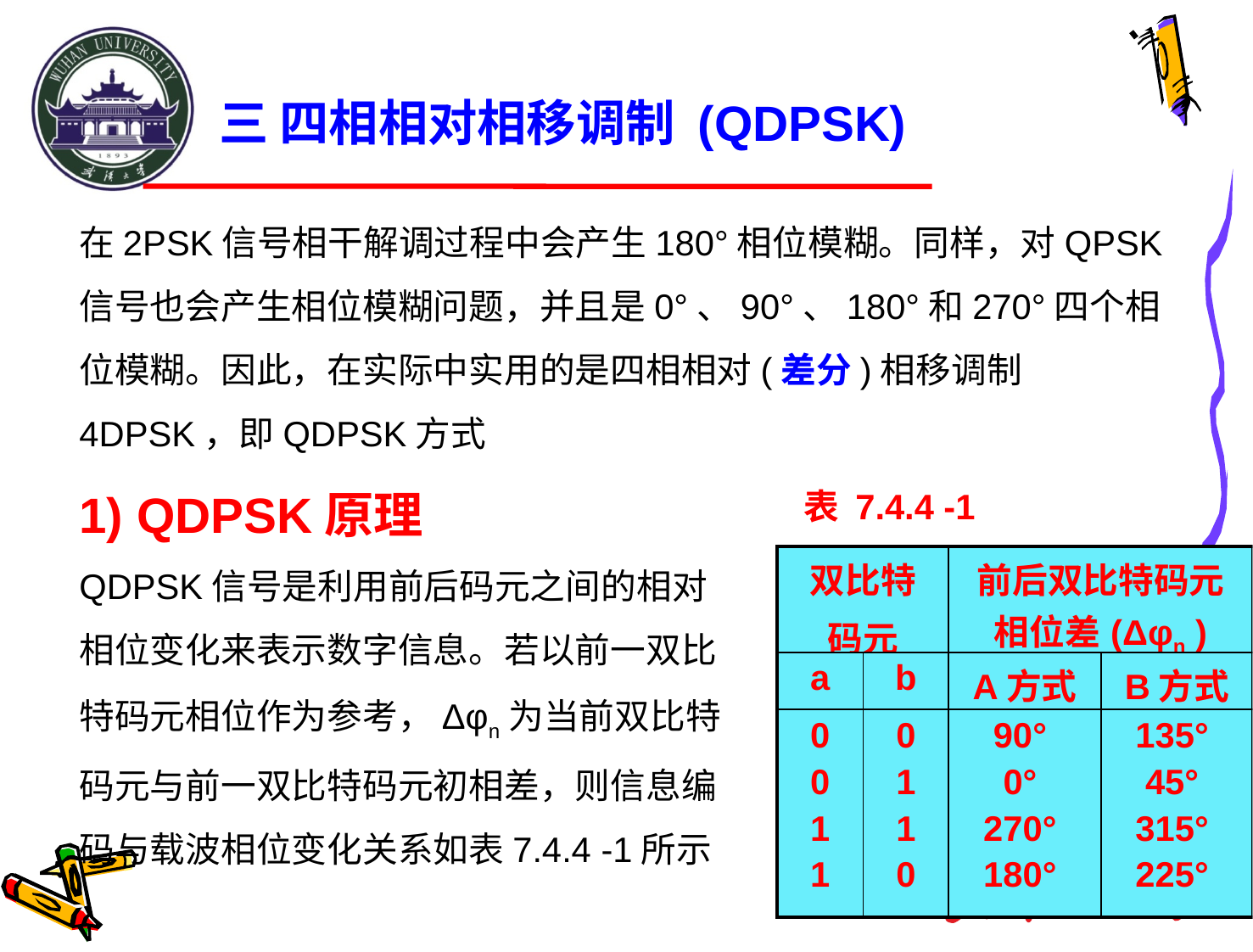

三 四相相对相移调制 (QDPSK)
在2PSK信号相干解调过程中会产生180°相位模糊。同样，对QPSK信号也会产生相位模糊问题，并且是0°、90°、180°和270°四个相位模糊。因此，在实际中实用的是四相相对(差分)相移调制4DPSK，即QDPSK方式
1) QDPSK原理
QDPSK信号是利用前后码元之间的相对
相位变化来表示数字信息。若以前一双比
特码元相位作为参考，Δφn为当前双比特
码元与前一双比特码元初相差，则信息编
码与载波相位变化关系如表7.4.4 -1所示
表 7.4.4 -1
| 双比特 码元 |  | 前后双比特码元相位差(Δφn ) |  |
| --- | --- | --- | --- |
| a | b | A方式 | B方式 |
| 0 0 1 1 | 0 1 1 0 | 90° 0° 270° 180° | 135° 45° 315° 225° |